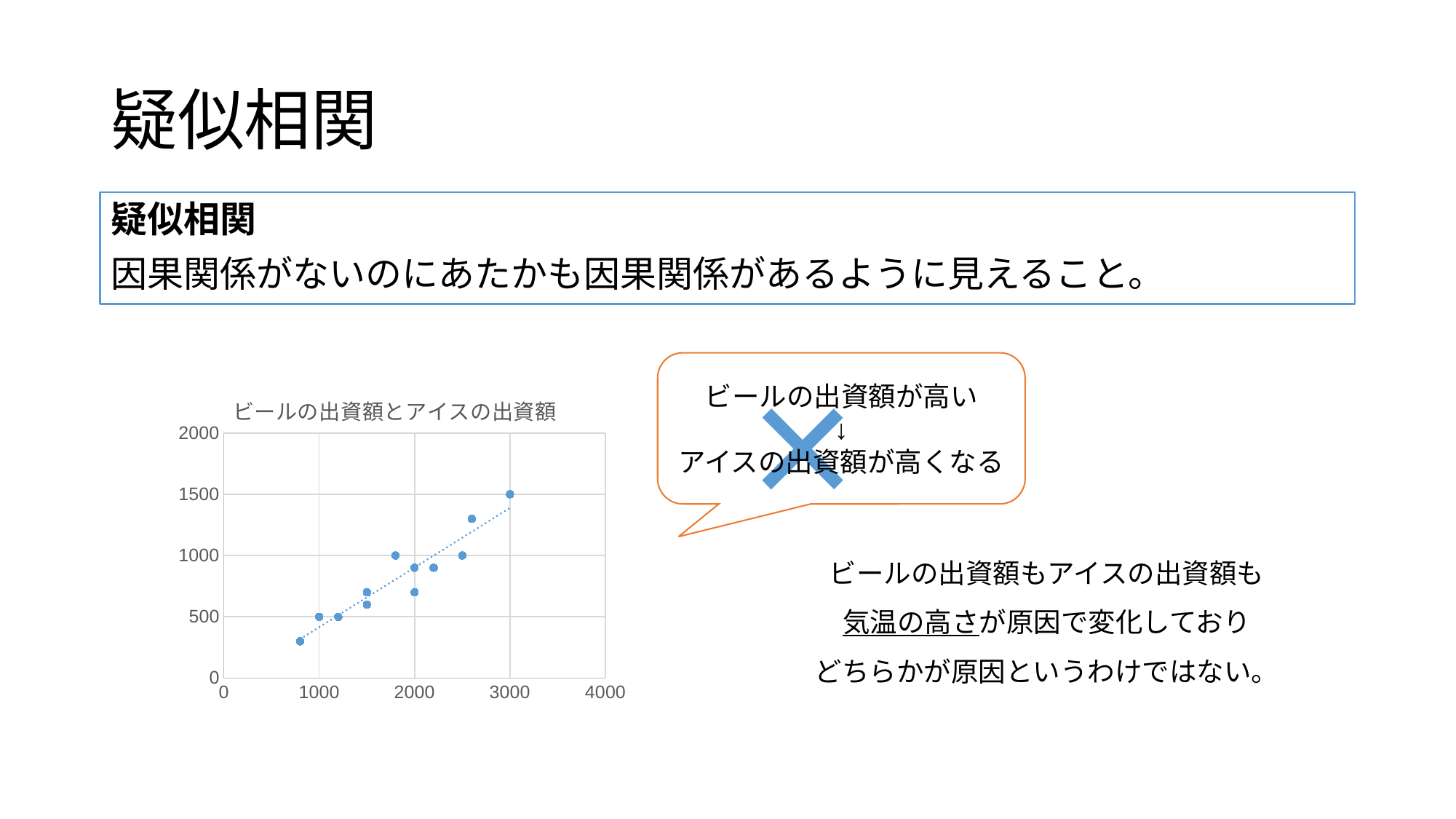

# 疑似相関
疑似相関
因果関係がないのにあたかも因果関係があるように見えること。
×
ビールの出資額が高い
↓
アイスの出資額が高くなる

### Chart: ビールの出資額とアイスの出資額

| Category | アイス |
|---|---|
ビールの出資額もアイスの出資額も
気温の高さが原因で変化しており
どちらかが原因というわけではない。